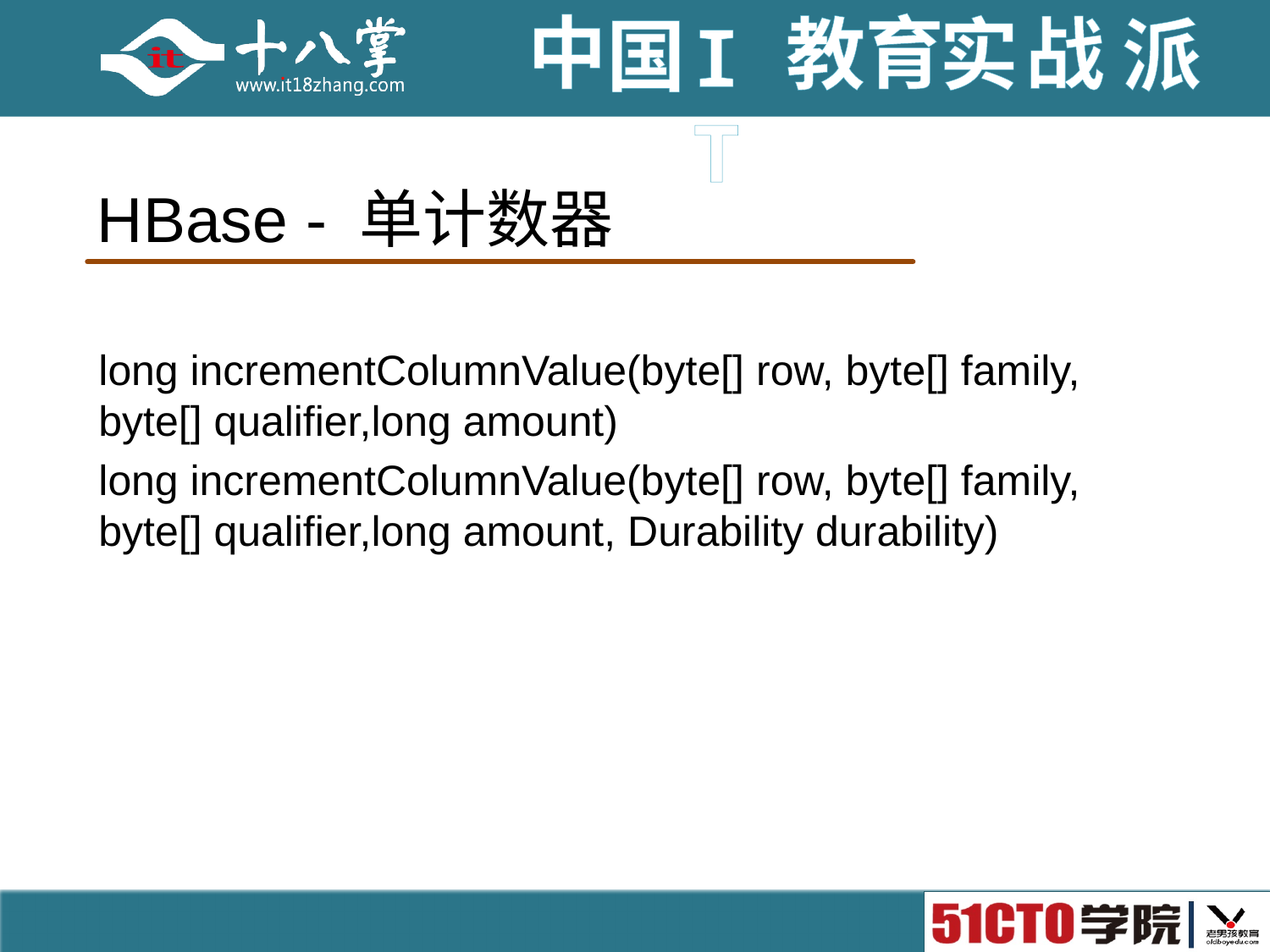

# HBase - 单计数器

long incrementColumnValue(byte[] row, byte[] family, byte[] qualifier,long amount)
long incrementColumnValue(byte[] row, byte[] family, byte[] qualifier,long amount, Durability durability)